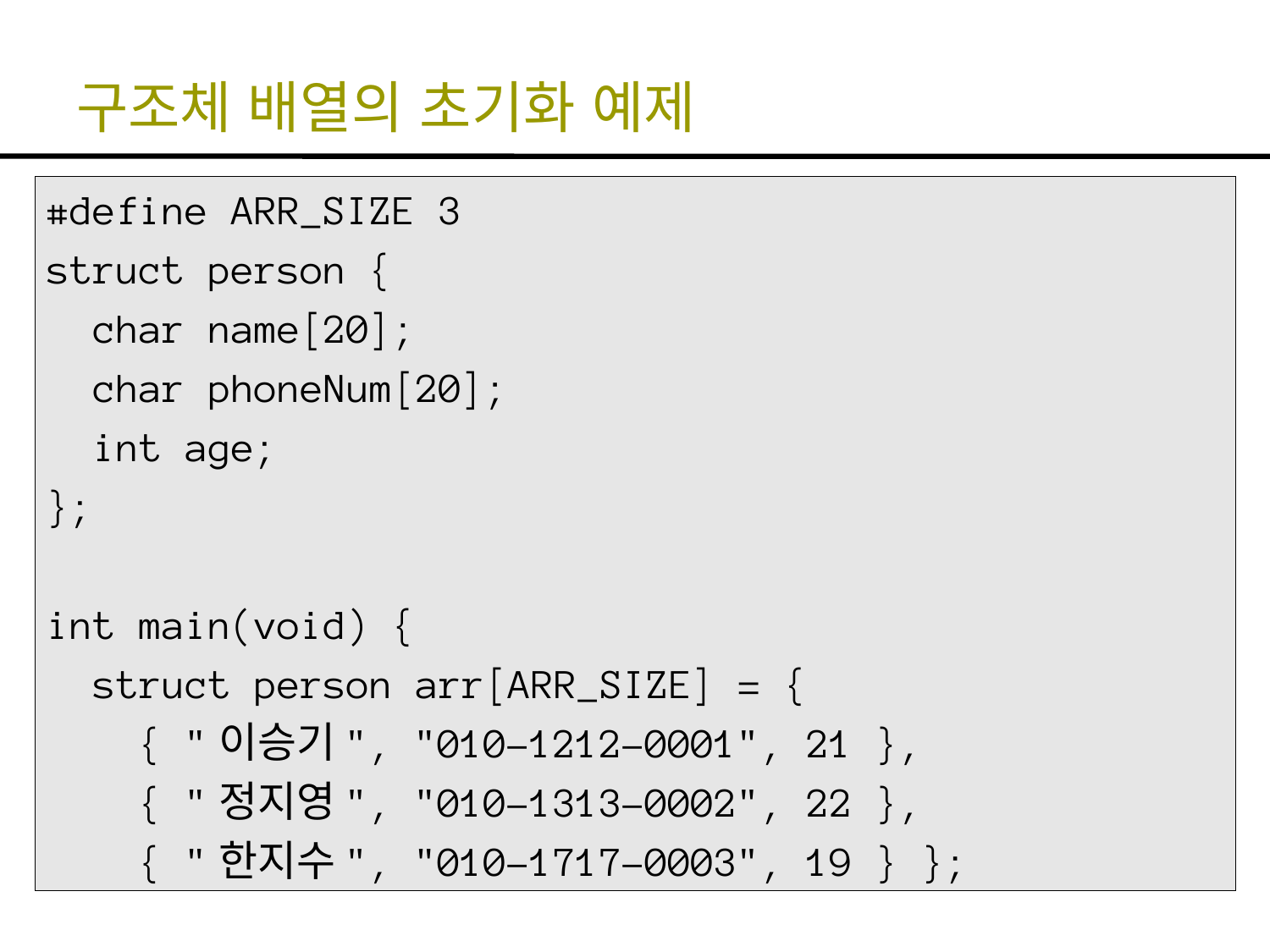

# 구조체 배열의 초기화 예제
#define ARR_SIZE 3
struct person {
  char name[20];
  char phoneNum[20];
  int age;
};

int main(void) {
  struct person arr[ARR_SIZE] = {
    { "이승기", "010-1212-0001", 21 },
    { "정지영", "010-1313-0002", 22 },
    { "한지수", "010-1717-0003", 19 } };